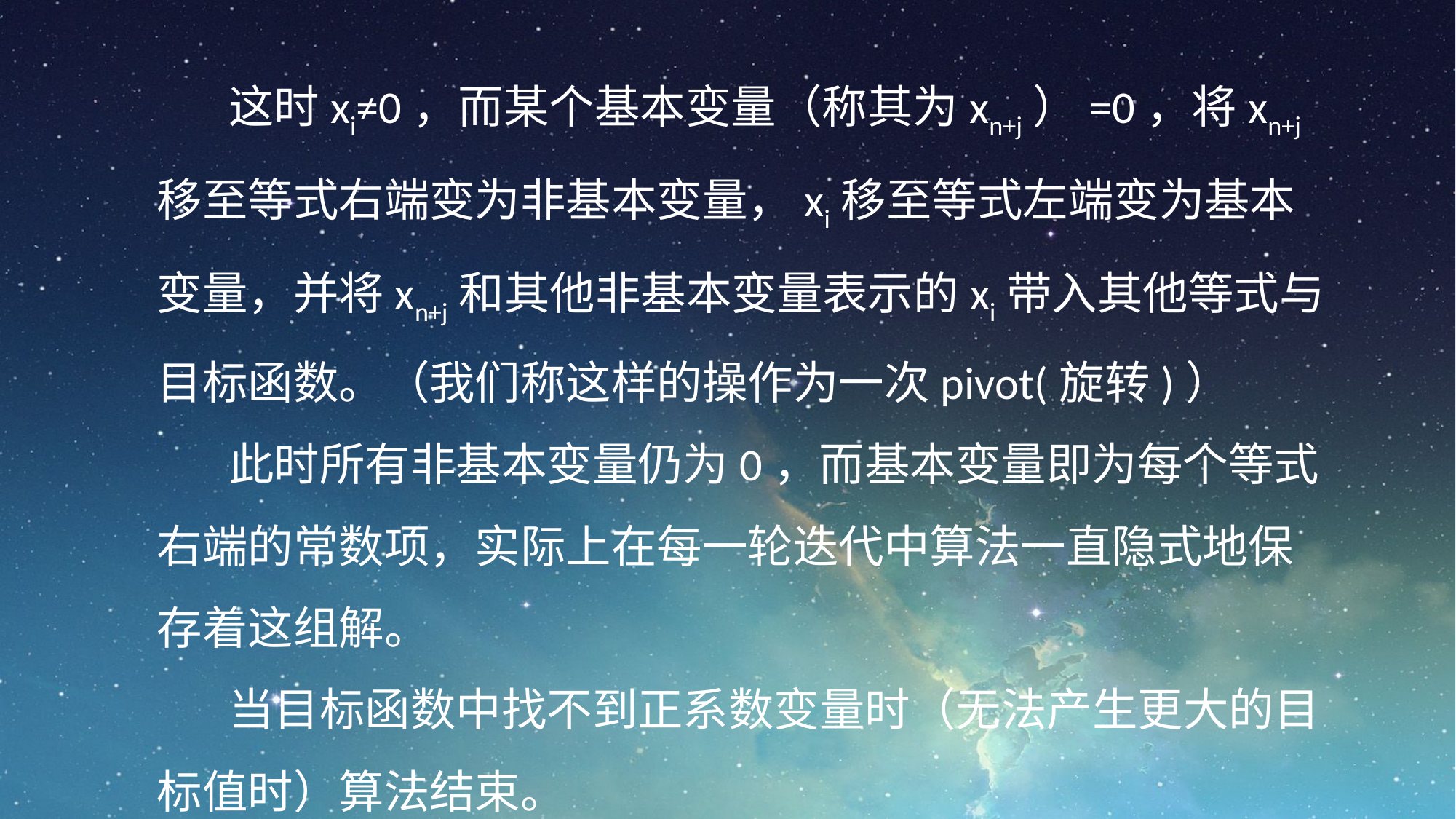

这时xi≠0，而某个基本变量（称其为xn+j）=0，将xn+j移至等式右端变为非基本变量，xi移至等式左端变为基本变量，并将xn+j和其他非基本变量表示的xi带入其他等式与目标函数。（我们称这样的操作为一次pivot(旋转)）
此时所有非基本变量仍为0，而基本变量即为每个等式右端的常数项，实际上在每一轮迭代中算法一直隐式地保存着这组解。
当目标函数中找不到正系数变量时（无法产生更大的目标值时）算法结束。